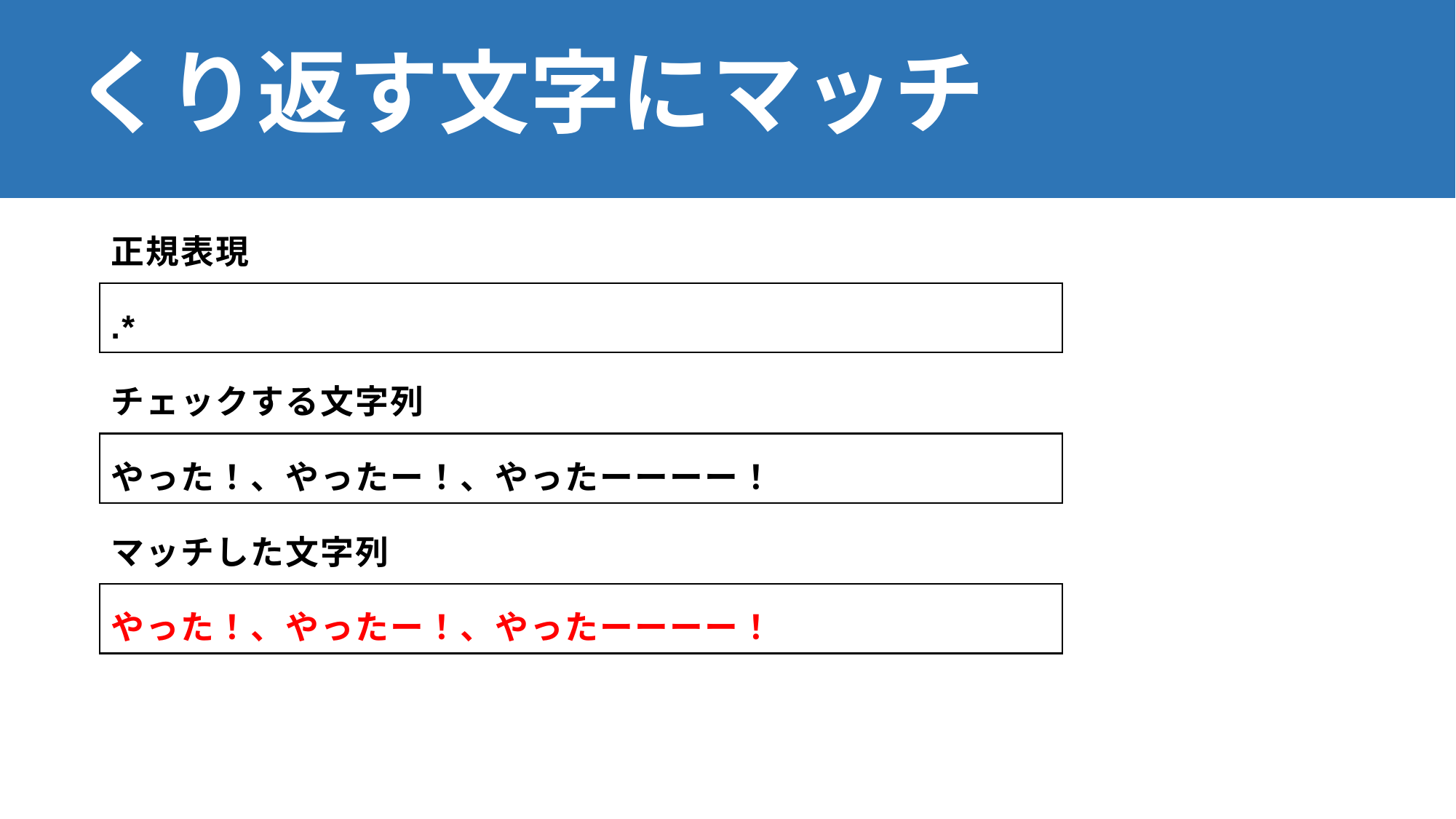

# くり返す文字にマッチ
正規表現
.*
チェックする文字列
やった！、やったー！、やったーーーー！
マッチした文字列
やった！、やったー！、やったーーーー！